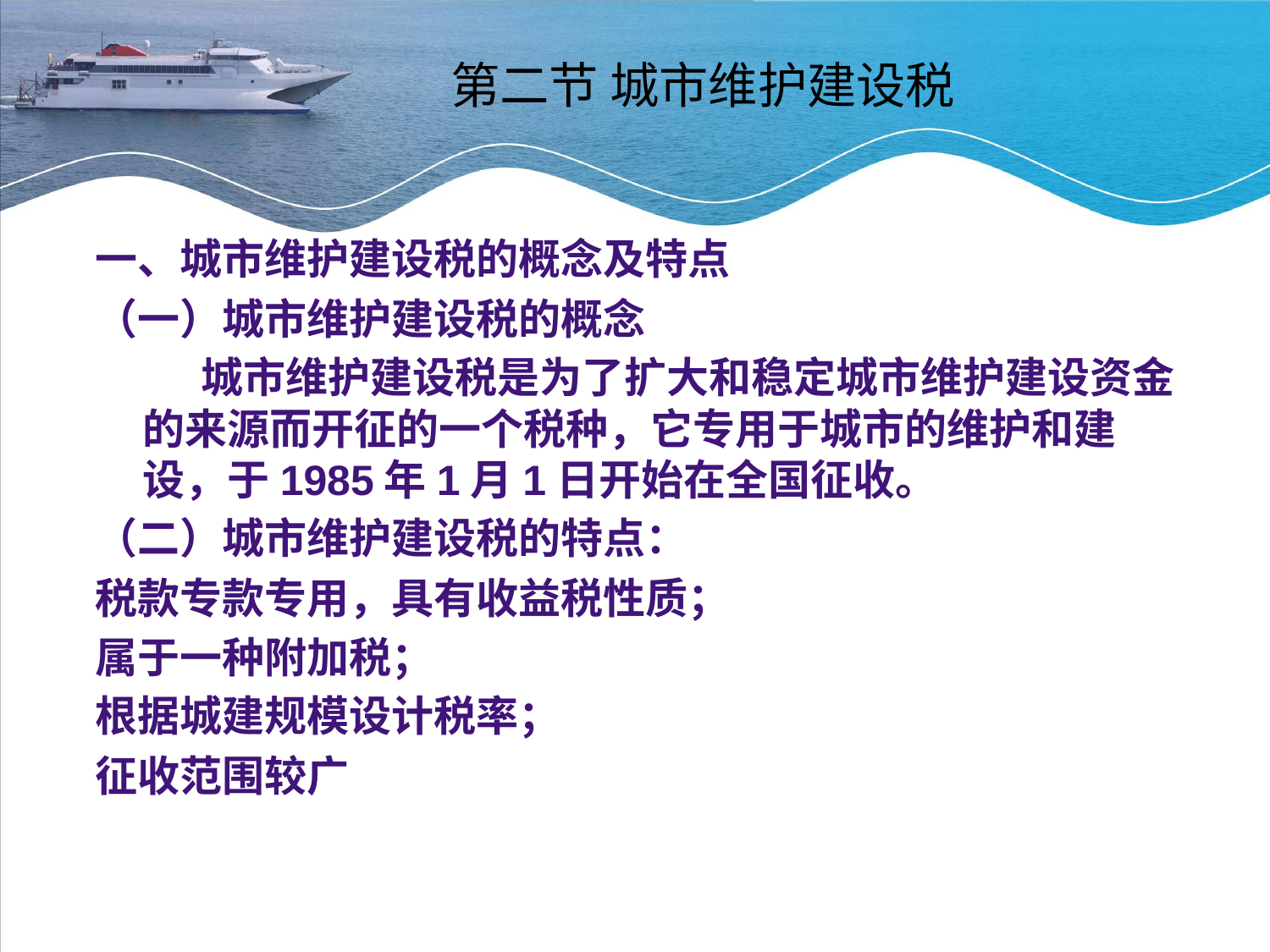

# 第二节 城市维护建设税
一、城市维护建设税的概念及特点
（一）城市维护建设税的概念
          城市维护建设税是为了扩大和稳定城市维护建设资金的来源而开征的一个税种，它专用于城市的维护和建设，于1985年1月1日开始在全国征收。
（二）城市维护建设税的特点：
税款专款专用，具有收益税性质；
属于一种附加税；
根据城建规模设计税率；
征收范围较广